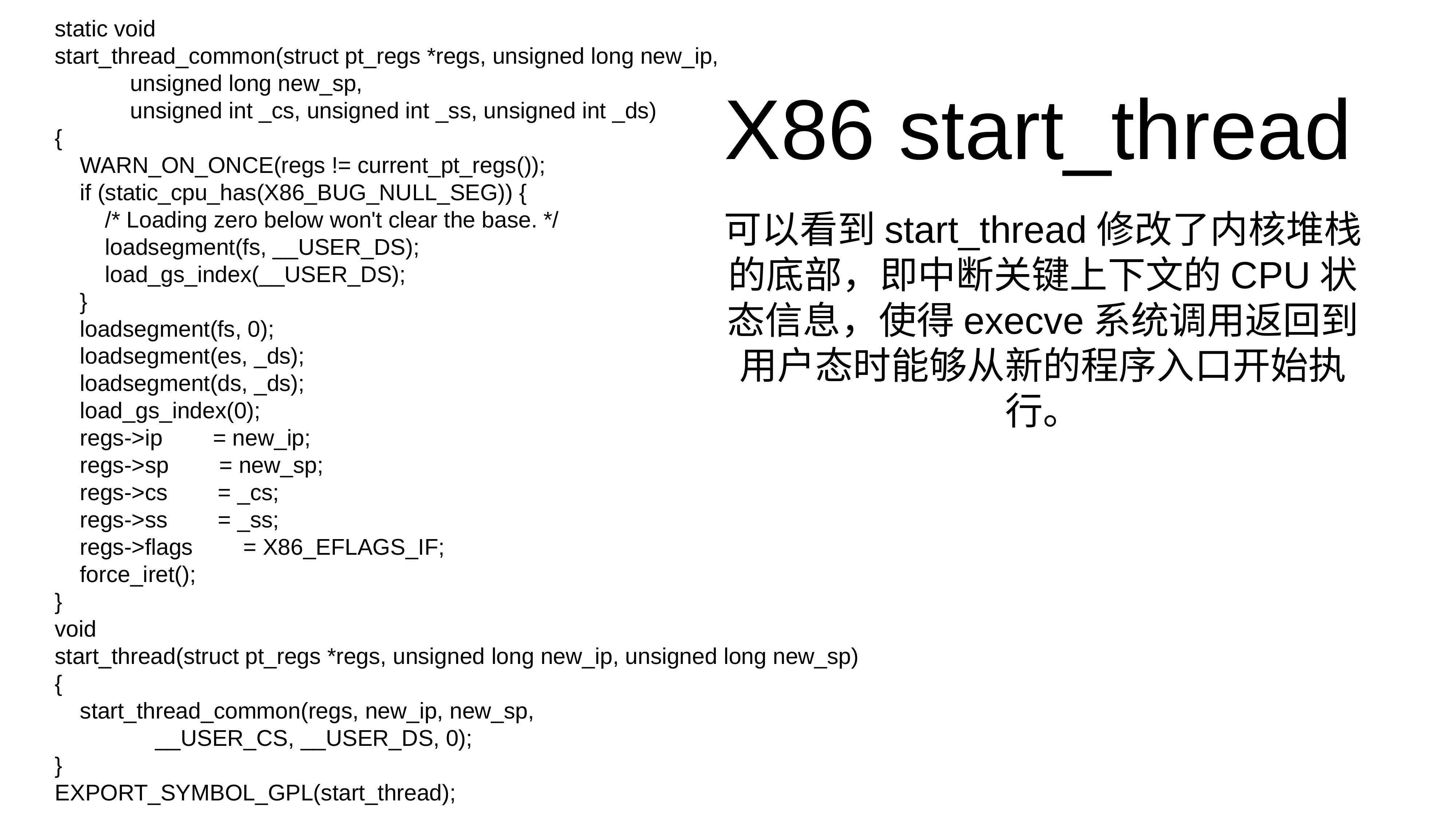

static void
start_thread_common(struct pt_regs *regs, unsigned long new_ip,
            unsigned long new_sp,
            unsigned int _cs, unsigned int _ss, unsigned int _ds)
{
    WARN_ON_ONCE(regs != current_pt_regs());
    if (static_cpu_has(X86_BUG_NULL_SEG)) {
        /* Loading zero below won't clear the base. */
        loadsegment(fs, __USER_DS);
        load_gs_index(__USER_DS);
    }
    loadsegment(fs, 0);
    loadsegment(es, _ds);
    loadsegment(ds, _ds);
    load_gs_index(0);
    regs->ip        = new_ip;
    regs->sp        = new_sp;
    regs->cs        = _cs;
    regs->ss        = _ss;
    regs->flags        = X86_EFLAGS_IF;
    force_iret();
}
void
start_thread(struct pt_regs *regs, unsigned long new_ip, unsigned long new_sp)
{
    start_thread_common(regs, new_ip, new_sp,
                __USER_CS, __USER_DS, 0);
}
EXPORT_SYMBOL_GPL(start_thread);
# X86 start_thread
可以看到start_thread修改了内核堆栈的底部，即中断关键上下文的CPU状态信息，使得execve系统调用返回到用户态时能够从新的程序入口开始执行。